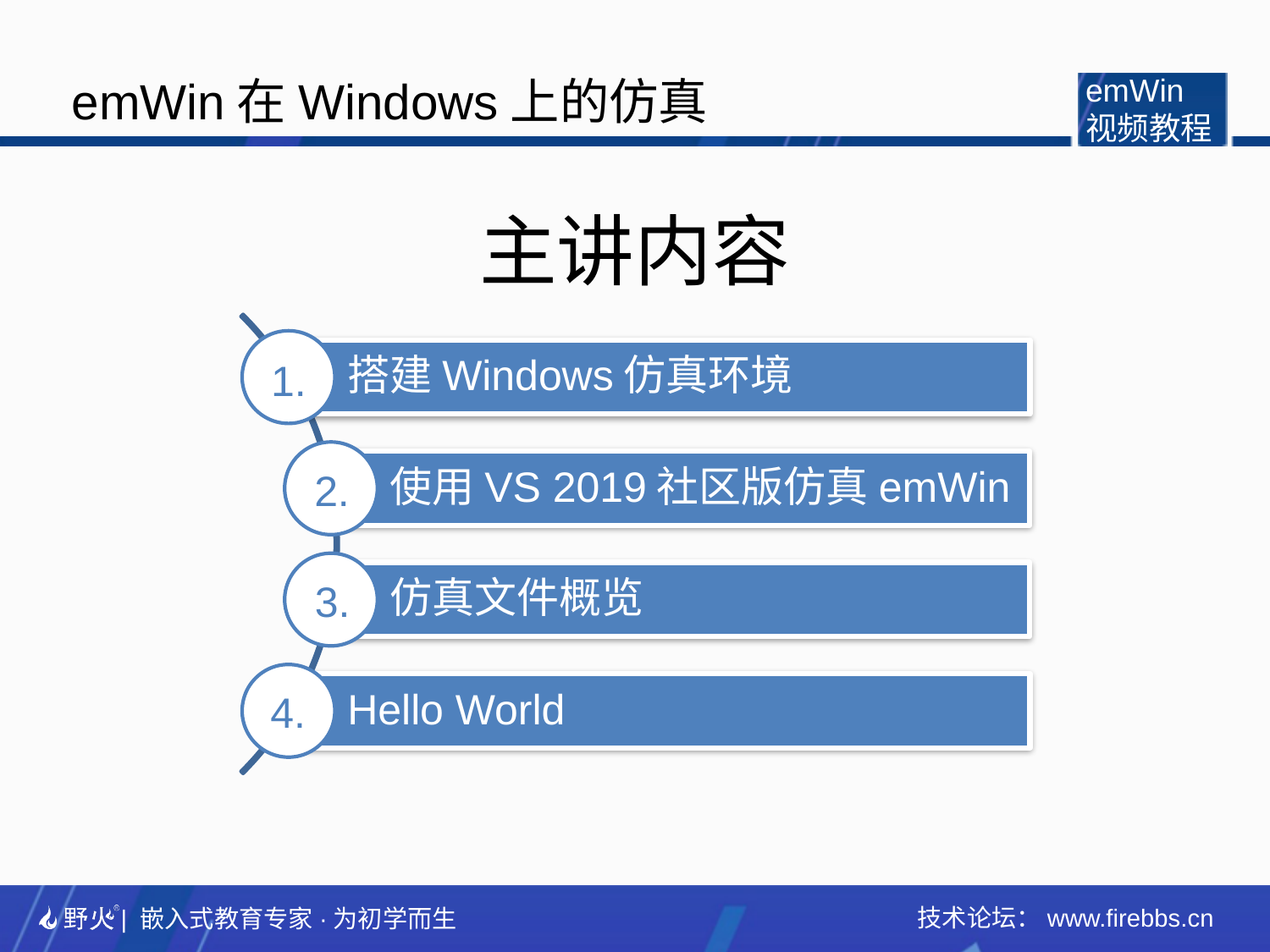

emWin在Windows上的仿真
emWin
视频教程
主讲内容
搭建Windows仿真环境
使用VS 2019社区版仿真emWin
仿真文件概览
Hello World
1.
2.
3.
4.